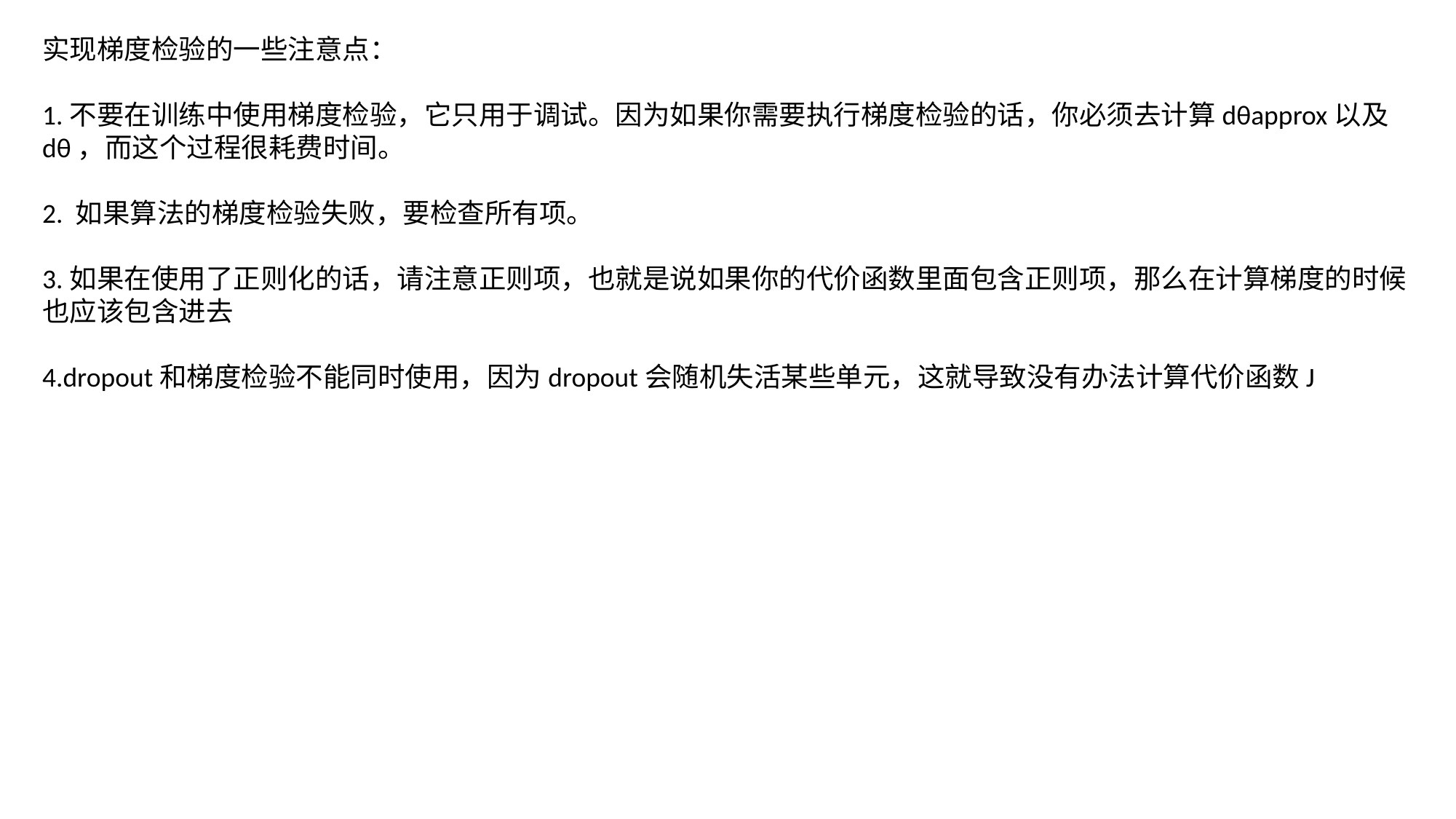

实现梯度检验的一些注意点：

1.不要在训练中使用梯度检验，它只用于调试。因为如果你需要执行梯度检验的话，你必须去计算dθapprox以及dθ，而这个过程很耗费时间。

2. 如果算法的梯度检验失败，要检查所有项。

3.如果在使用了正则化的话，请注意正则项，也就是说如果你的代价函数里面包含正则项，那么在计算梯度的时候也应该包含进去

4.dropout和梯度检验不能同时使用，因为dropout会随机失活某些单元，这就导致没有办法计算代价函数J